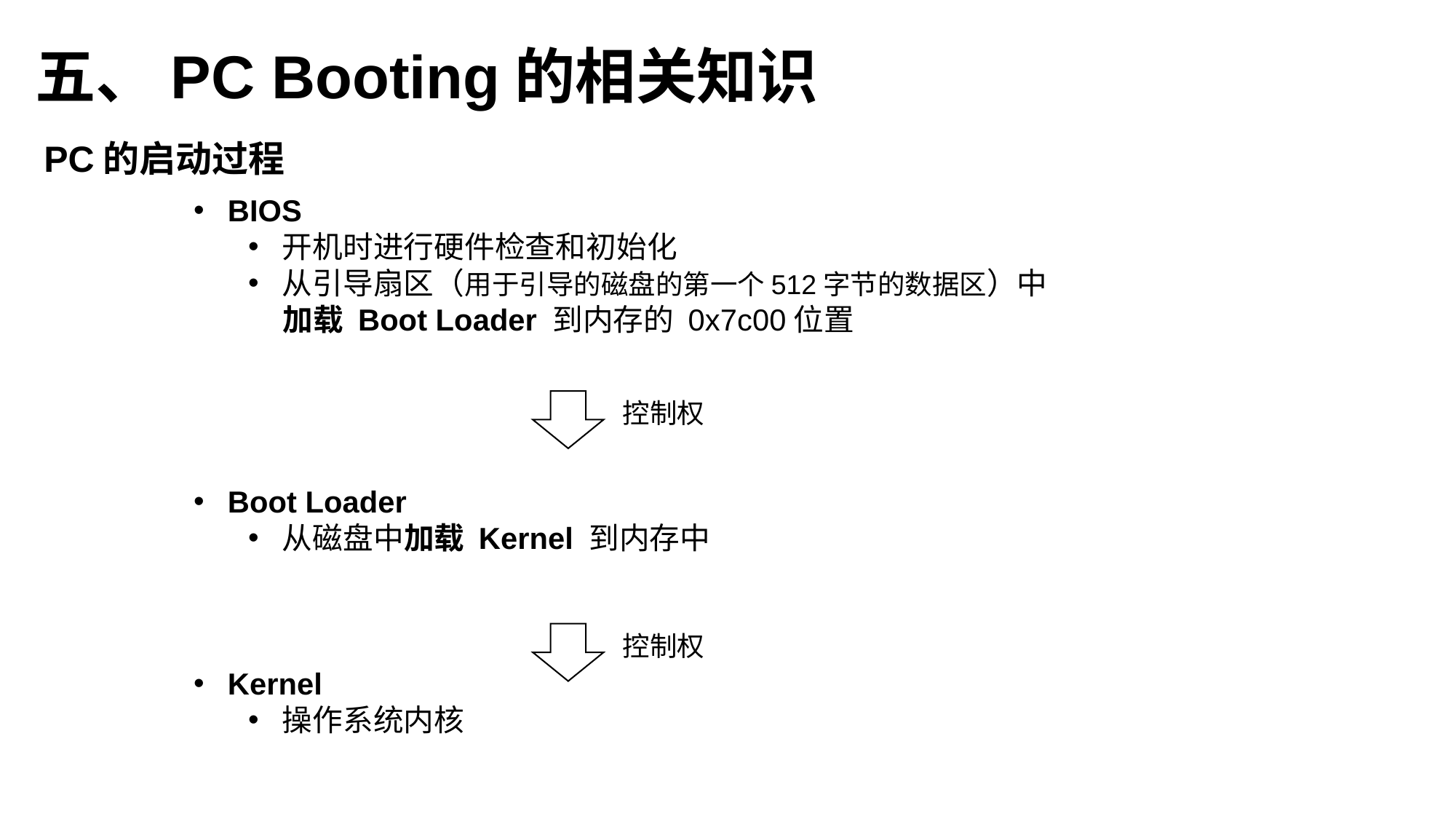

# 五、PC Booting的相关知识
PC的启动过程
BIOS
开机时进行硬件检查和初始化
从引导扇区（用于引导的磁盘的第一个512字节的数据区）中
    加载 Boot Loader 到内存的 0x7c00位置

Boot Loader
从磁盘中加载 Kernel 到内存中

Kernel
操作系统内核

控制权

控制权